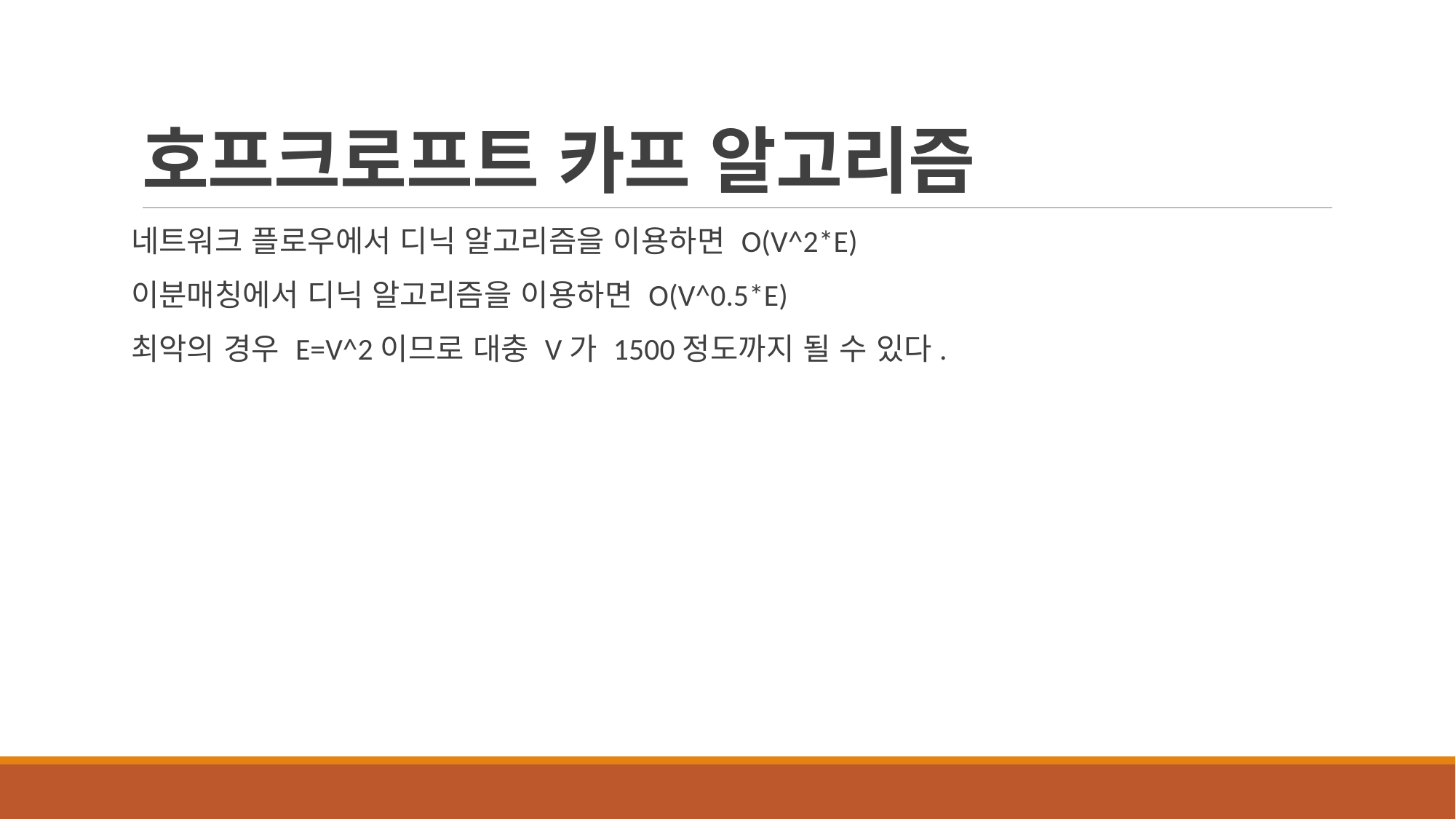

# 호프크로프트 카프 알고리즘
네트워크 플로우에서 디닉 알고리즘을 이용하면 O(V^2*E)
이분매칭에서 디닉 알고리즘을 이용하면 O(V^0.5*E)
최악의 경우 E=V^2이므로 대충 V가 1500정도까지 될 수 있다.